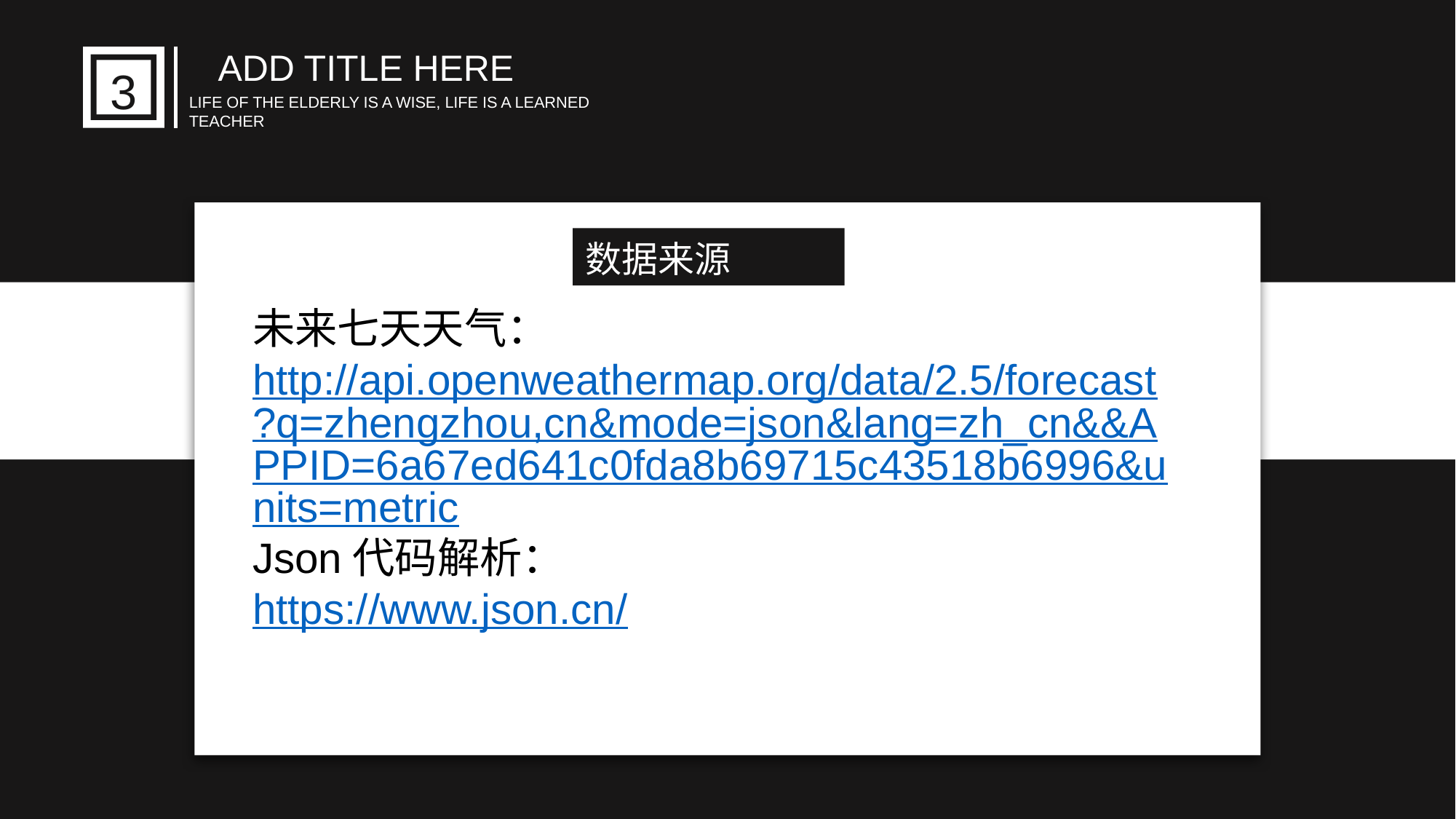

ADD TITLE HERE

3
LIFE OF THE ELDERLY IS A WISE, LIFE IS A LEARNED TEACHER

数据来源

未来七天天气：
http://api.openweathermap.org/data/2.5/forecast?q=zhengzhou,cn&mode=json&lang=zh_cn&&APPID=6a67ed641c0fda8b69715c43518b6996&units=metric
Json代码解析：
https://www.json.cn/